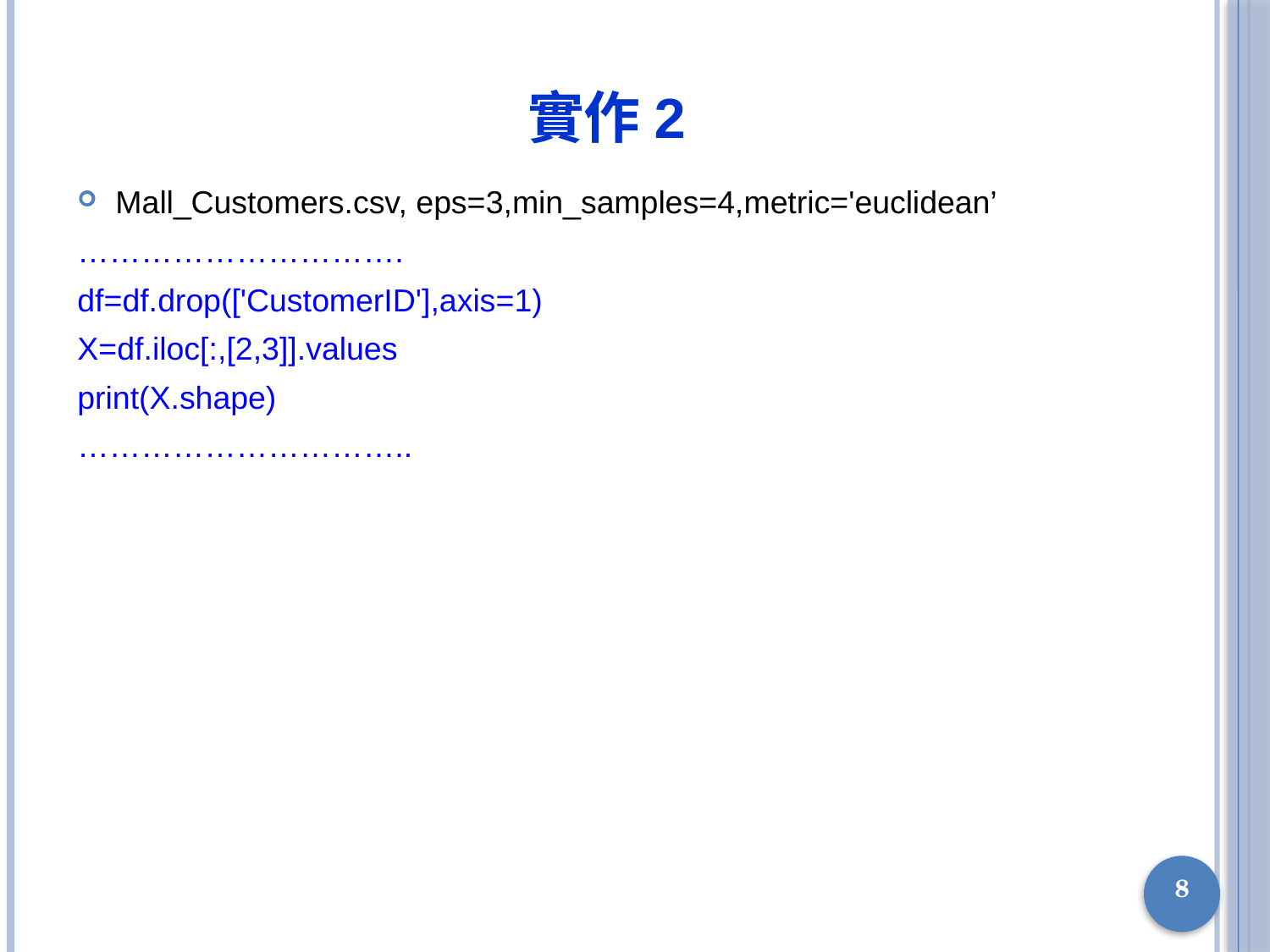

# 實作2
Mall_Customers.csv, eps=3,min_samples=4,metric='euclidean’
………………………….
df=df.drop(['CustomerID'],axis=1)
X=df.iloc[:,[2,3]].values
print(X.shape)
…………………………..
8